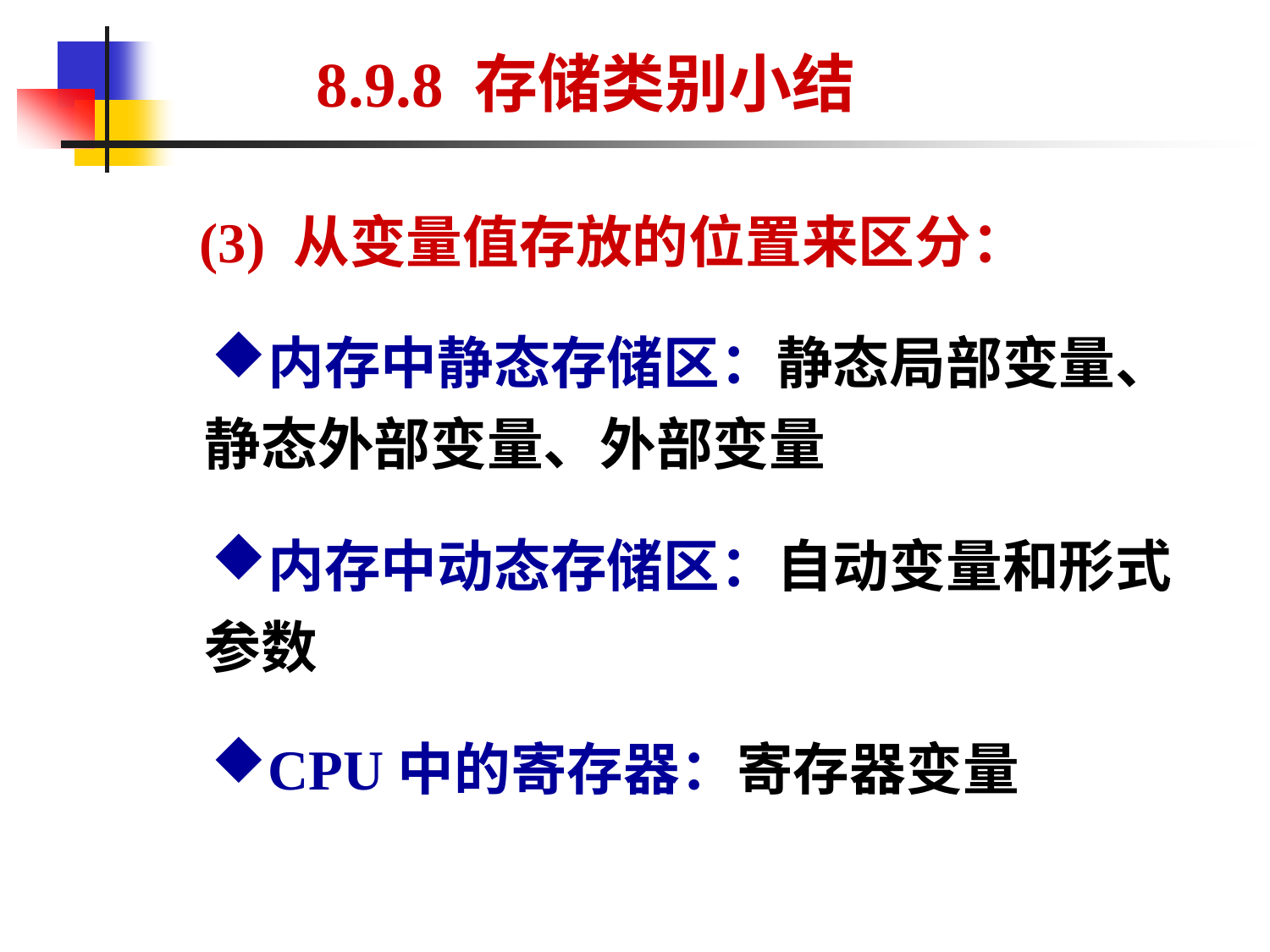

8.9.8 存储类别小结
      (3) 从变量值存放的位置来区分：

内存中静态存储区：静态局部变量、静态外部变量、外部变量

内存中动态存储区：自动变量和形式参数

CPU中的寄存器：寄存器变量